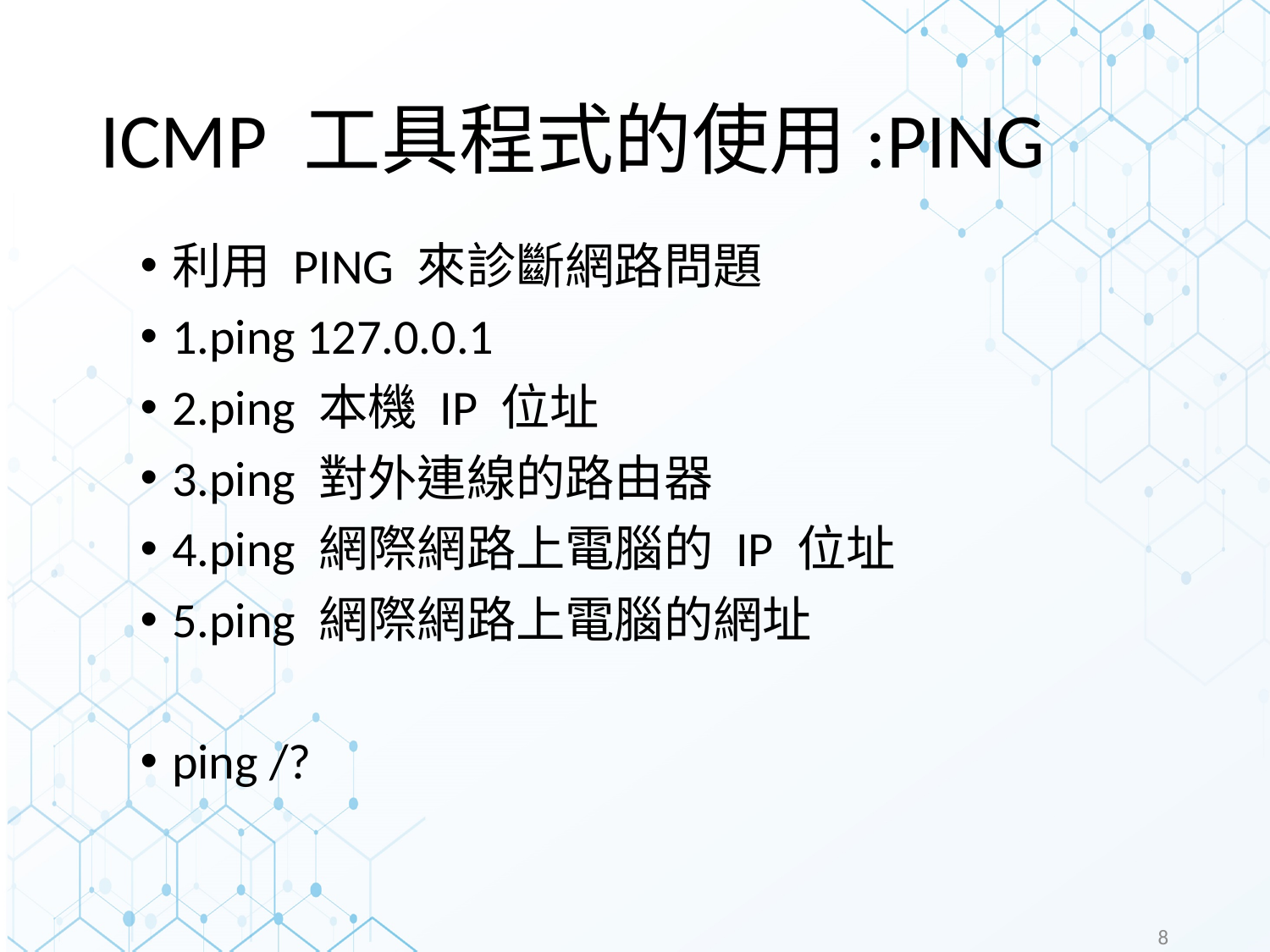

# ICMP 工具程式的使用:PING
利用 PING 來診斷網路問題
1.ping 127.0.0.1
2.ping 本機 IP 位址
3.ping 對外連線的路由器
4.ping 網際網路上電腦的 IP 位址
5.ping 網際網路上電腦的網址

ping /?

8